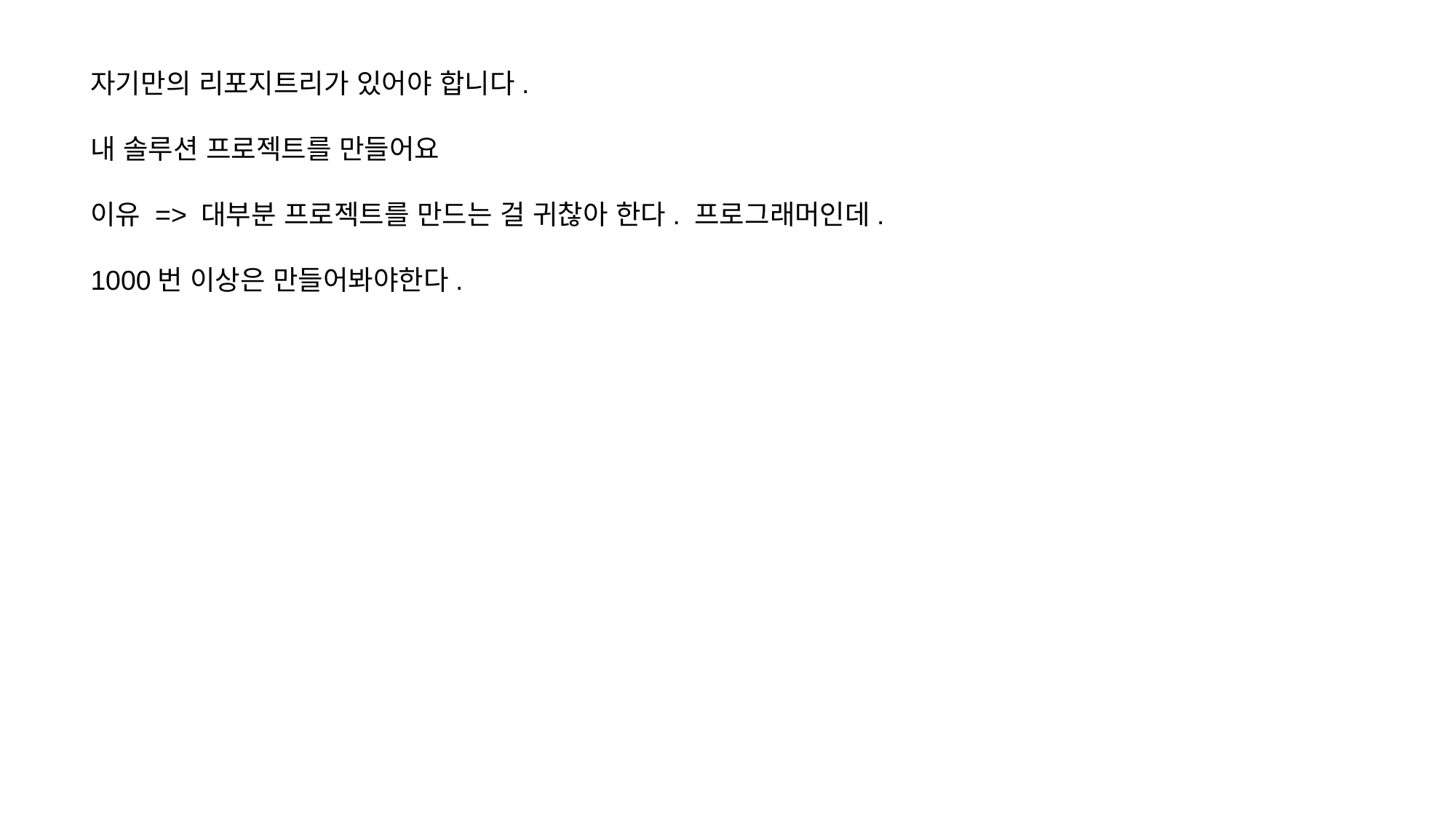

자기만의 리포지트리가 있어야 합니다.

내 솔루션 프로젝트를 만들어요

이유 => 대부분 프로젝트를 만드는 걸 귀찮아 한다. 프로그래머인데.

1000번 이상은 만들어봐야한다.